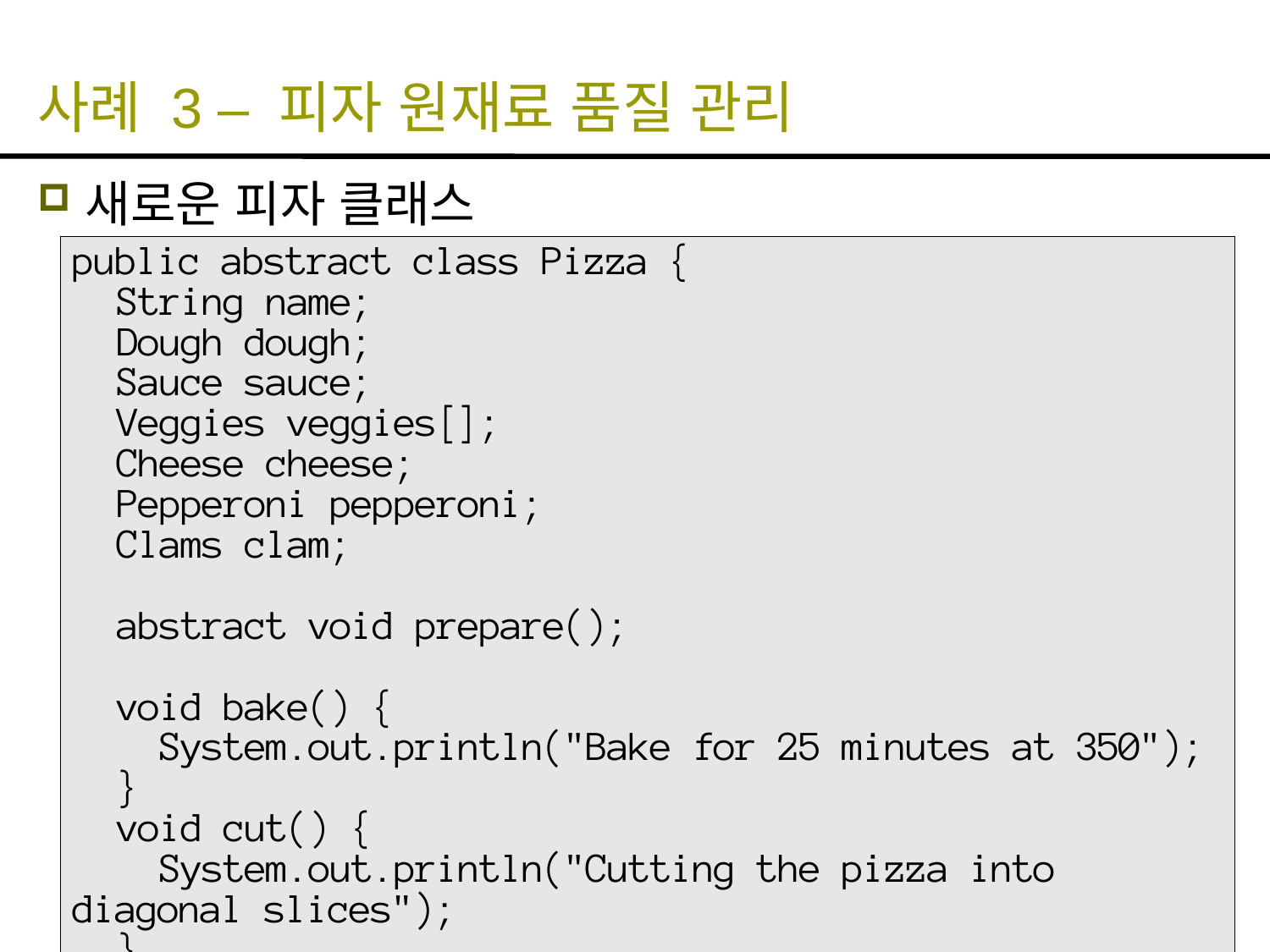

# 사례 3 – 피자 원재료 품질 관리
새로운 피자 클래스
public abstract class Pizza {
  String name;
  Dough dough;
  Sauce sauce;
  Veggies veggies[];
  Cheese cheese;
  Pepperoni pepperoni;
  Clams clam;

  abstract void prepare();

  void bake() {
    System.out.println("Bake for 25 minutes at 350");
  }
  void cut() {
    System.out.println("Cutting the pizza into diagonal slices");
  }